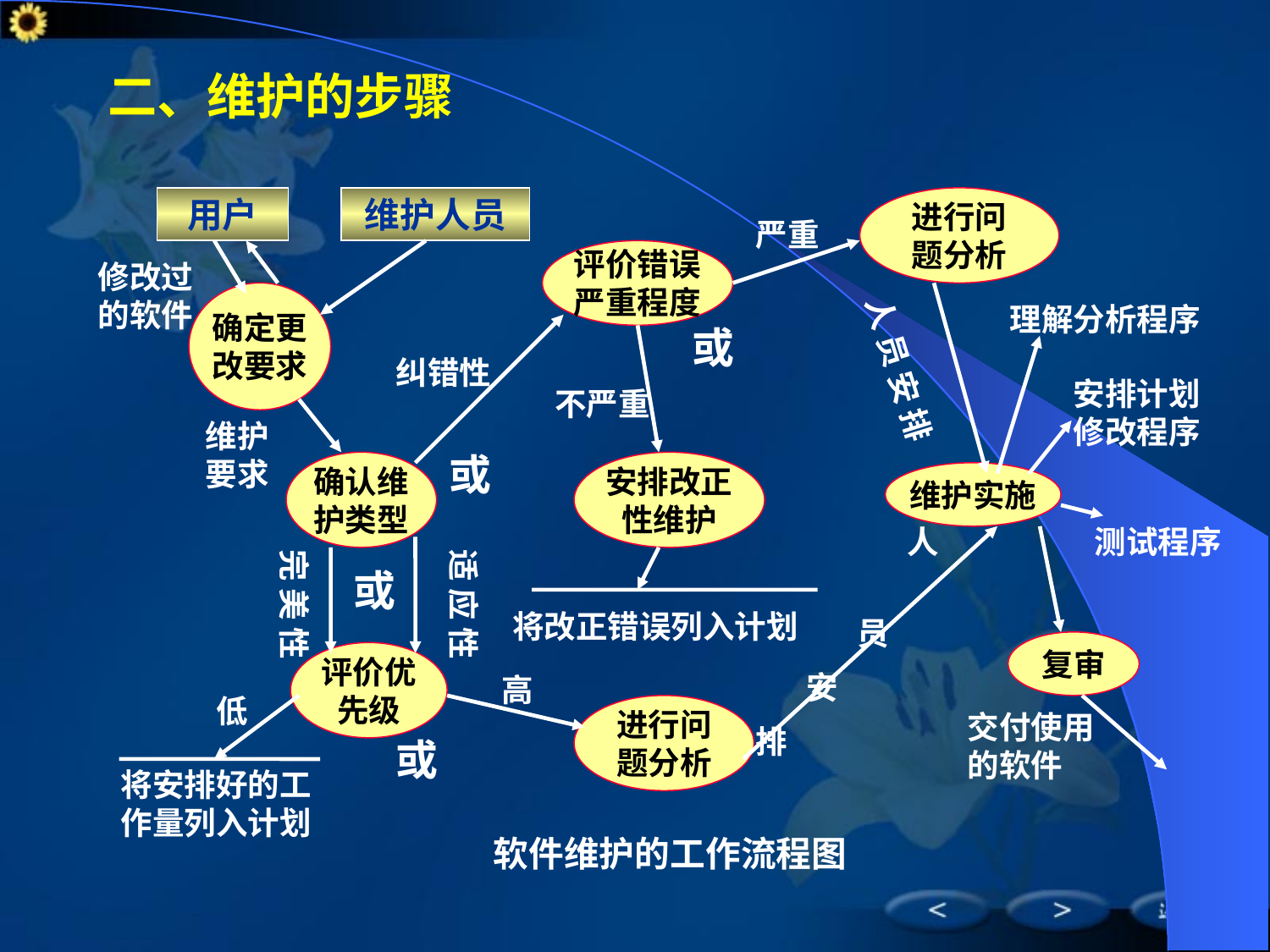

# 二、维护的步骤
用户
维护人员
进行问
题分析
严重

评价错误
严重程度

修改过
的软件
确定更
改要求
人 员 安 排

理解分析程序

或

纠错性
安排计划修改程序
不严重

维护要求

或
确认维
护类型
安排改正
性维护
维护实施

                    人
             员
      安
排
测试程序

完 美 性

适 应 性

或

将改正错误列入计划
复审
评价优
先级
高
低

进行问
题分析

交付使用的软件
或
将安排好的工作量列入计划

软件维护的工作流程图